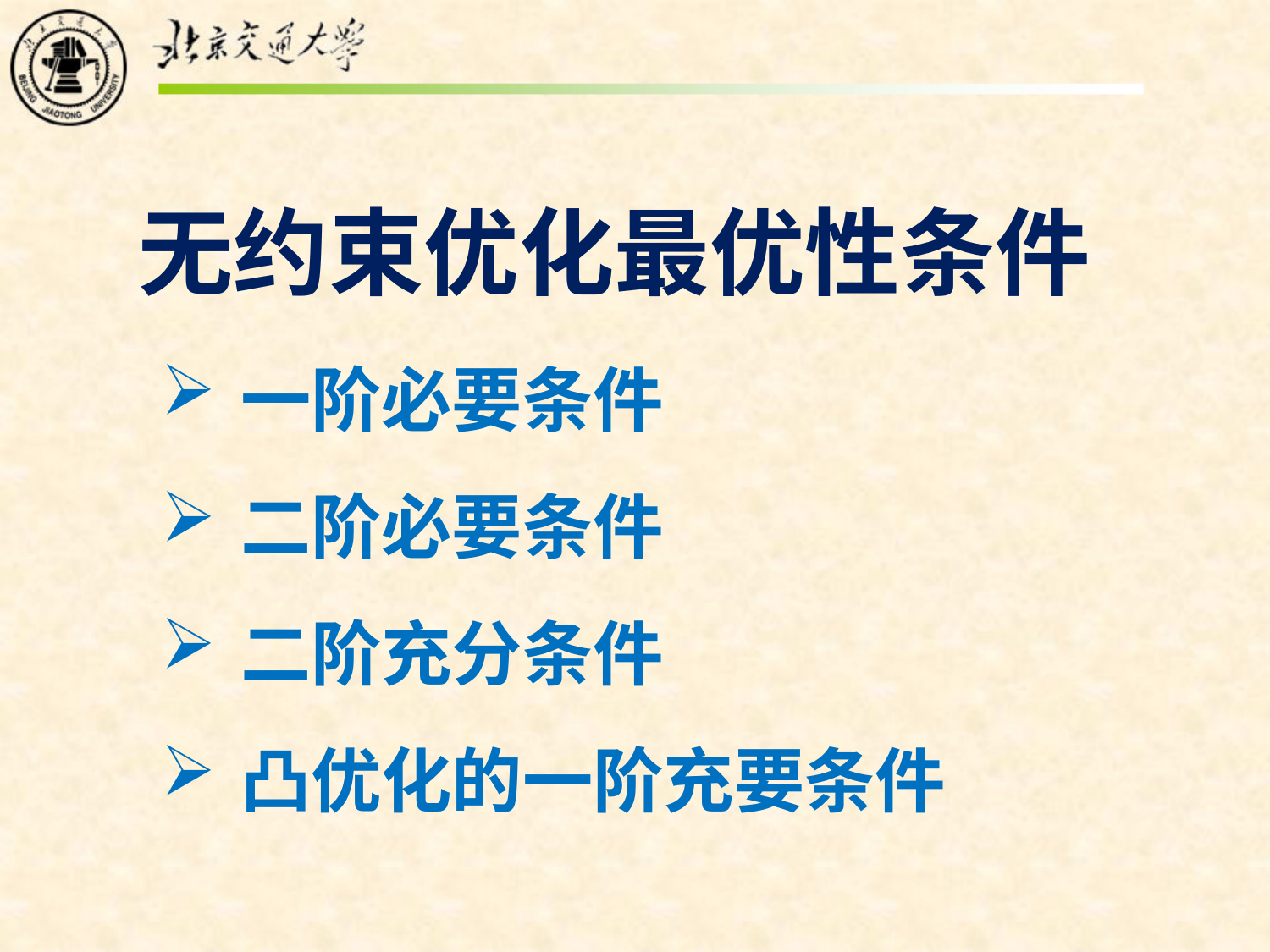

无约束优化最优性条件
一阶必要条件
二阶必要条件
二阶充分条件
凸优化的一阶充要条件